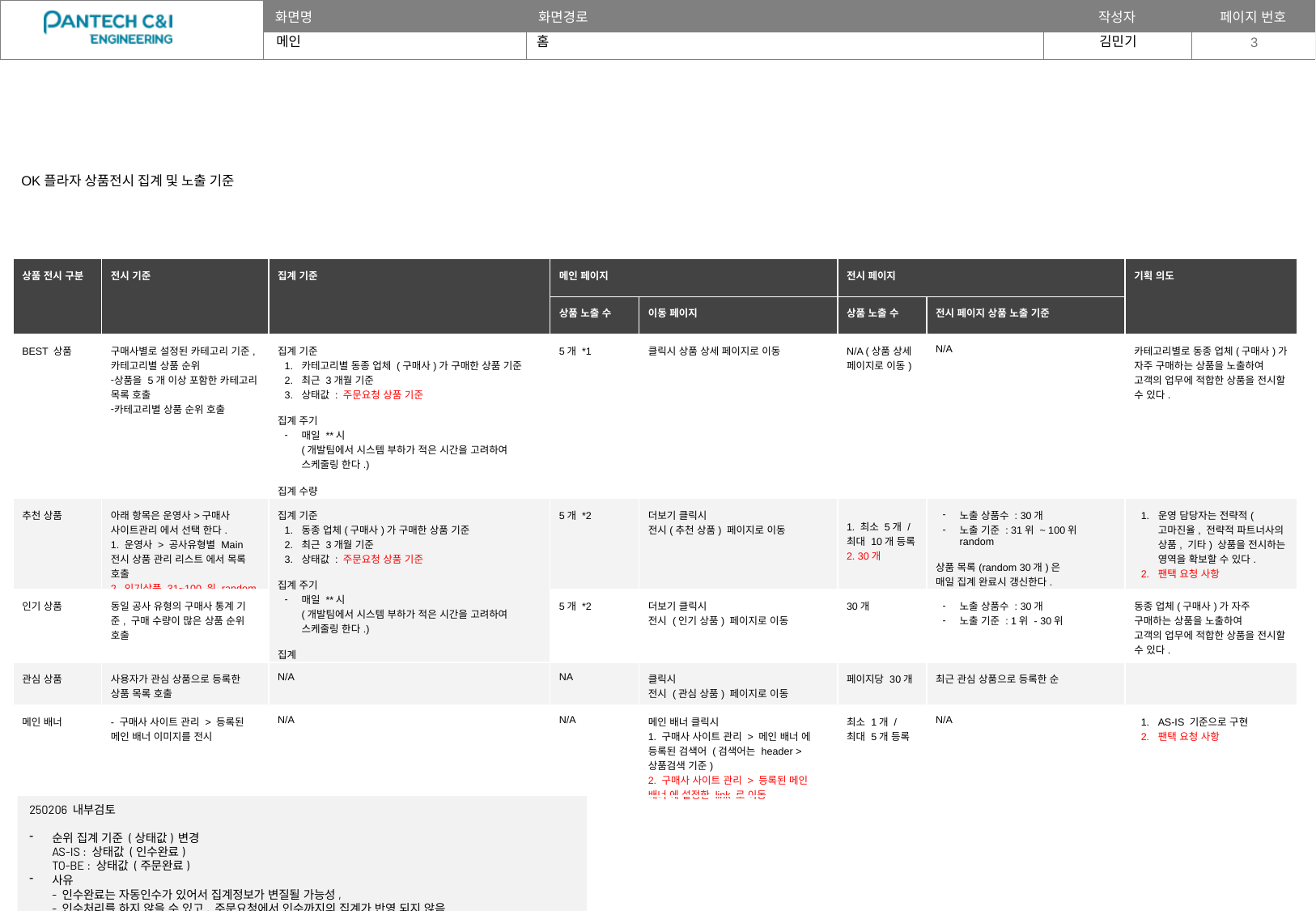

메인
홈
3
OK플라자 상품전시 집계 및 노출 기준
| 상품 전시 구분 | 전시 기준 | 집계 기준 | 메인 페이지 |  | 전시 페이지 |  | 기획 의도 |
| --- | --- | --- | --- | --- | --- | --- | --- |
|  |  |  | 상품 노출 수 | 이동 페이지 | 상품 노출 수 | 전시 페이지 상품 노출 기준 |  |
| BEST 상품 | 구매사별로 설정된 카테고리 기준, 카테고리별 상품 순위 상품을 5개 이상 포함한 카테고리 목록 호출 카테고리별 상품 순위 호출 | 집계 기준 카테고리별 동종 업체 (구매사)가 구매한 상품 기준 최근 3개월 기준 상태값 : 주문요청 상품 기준 집계 주기 매일 \*\*시 (개발팀에서 시스템 부하가 적은 시간을 고려하여 스케줄링 한다.) 집계 수량 카테고리별 구매수량이 많은 상품 TOP 5 | 5개 \*1 | 클릭시 상품 상세 페이지로 이동 | N/A (상품 상세 페이지로 이동) | N/A | 카테고리별로 동종 업체(구매사)가 자주 구매하는 상품을 노출하여 고객의 업무에 적합한 상품을 전시할 수 있다. |
| 추천 상품 | 아래 항목은 운영사>구매사 사이트관리 에서 선택 한다. 1. 운영사 > 공사유형별 Main 전시 상품 관리 리스트 에서 목록 호출 2. 인기상품 31~100 위 random | 집계 기준 동종 업체(구매사)가 구매한 상품 기준 최근 3개월 기준 상태값 : 주문요청 상품 기준 집계 주기 매일 \*\*시 (개발팀에서 시스템 부하가 적은 시간을 고려하여 스케줄링 한다.) 집계 구매수량이 많은 상품 TOP 100 | 5개 \*2 | 더보기 클릭시 전시(추천 상품) 페이지로 이동 | 1. 최소 5개 / 최대 10개 등록 2. 30개 | 노출 상품수 : 30개 노출 기준 : 31위 ~ 100위 random 상품 목록(random 30개)은 매일 집계 완료시 갱신한다. | 운영 담당자는 전략적(고마진율, 전략적 파트너사의 상품, 기타) 상품을 전시하는 영역을 확보할 수 있다. 팬택 요청 사항 |
| 인기 상품 | 동일 공사 유형의 구매사 통계 기준, 구매 수량이 많은 상품 순위 호출 |  | 5개 \*2 | 더보기 클릭시 전시 (인기 상품) 페이지로 이동 | 30개 | 노출 상품수 : 30개 노출 기준 : 1위 - 30위 | 동종 업체(구매사)가 자주 구매하는 상품을 노출하여 고객의 업무에 적합한 상품을 전시할 수 있다. |
| 관심 상품 | 사용자가 관심 상품으로 등록한 상품 목록 호출 | N/A | NA | 클릭시 전시 (관심 상품) 페이지로 이동 | 페이지당 30개 | 최근 관심 상품으로 등록한 순 |  |
| 메인 배너 | - 구매사 사이트 관리 > 등록된 메인 배너 이미지를 전시 | N/A | N/A | 메인 배너 클릭시 1. 구매사 사이트 관리 > 메인 배너 에 등록된 검색어 (검색어는 header > 상품검색 기준) 2. 구매사 사이트 관리 > 등록된 메인 배너 에 설정한 link 로 이동 | 최소 1개 / 최대 5개 등록 | N/A | AS-IS 기준으로 구현 팬택 요청 사항 |
250206 내부검토

순위 집계 기준 (상태값) 변경
AS-IS : 상태값 (인수완료)
TO-BE : 상태값 (주문완료)
사유
- 인수완료는 자동인수가 있어서 집계정보가 변질될 가능성,
- 인수처리를 하지 않을 수 있고, 주문요청에서 인수까지의 집계가 반영 되지 않음
- 주문요청상태로 잡으면 취소부분은 집계되지 않으므로, 집계 정보가 변질될 가능성이 낮음.